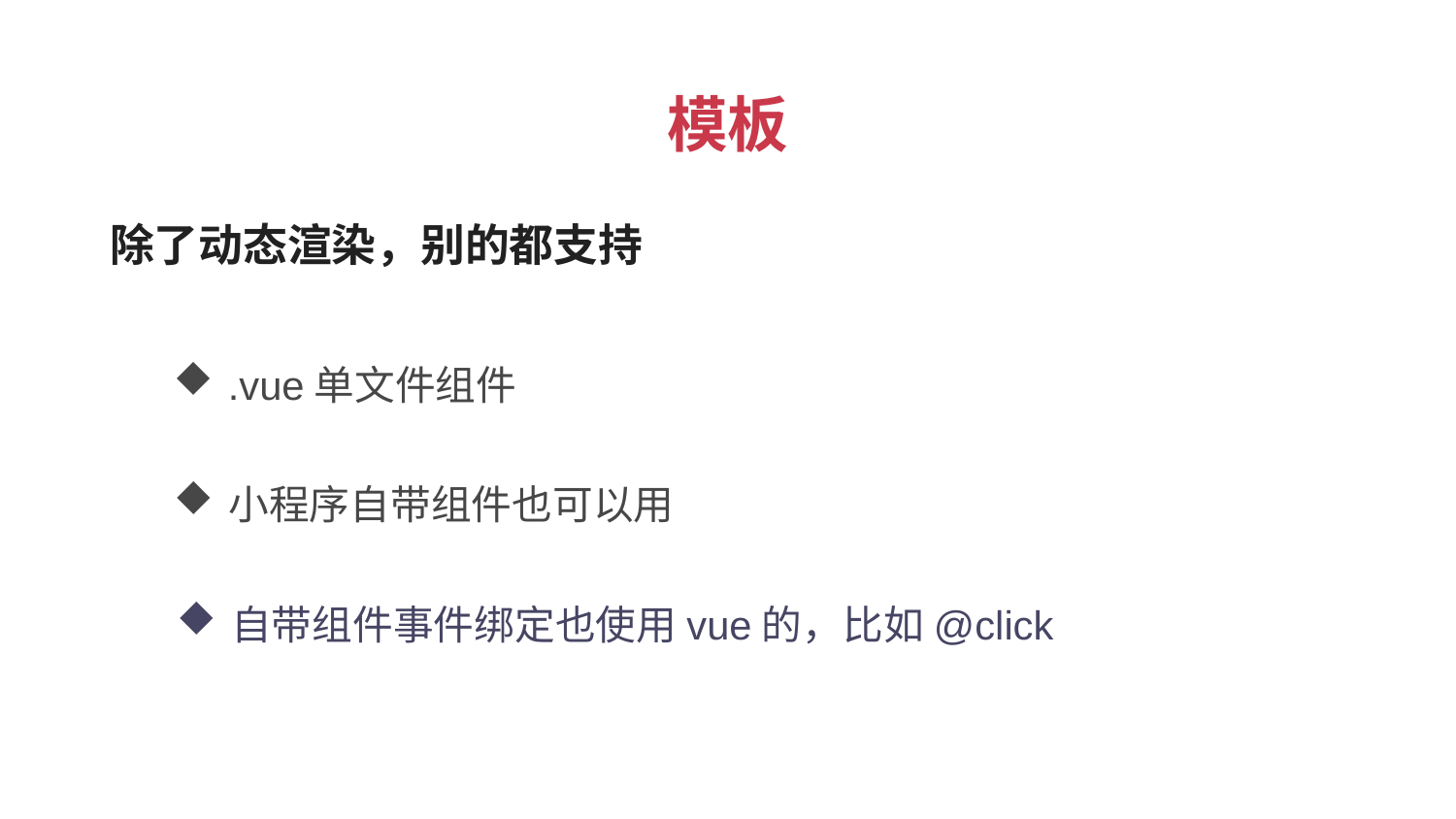

模板
 除了动态渲染，别的都支持
.vue单文件组件
小程序自带组件也可以用
自带组件事件绑定也使用vue的，比如@click